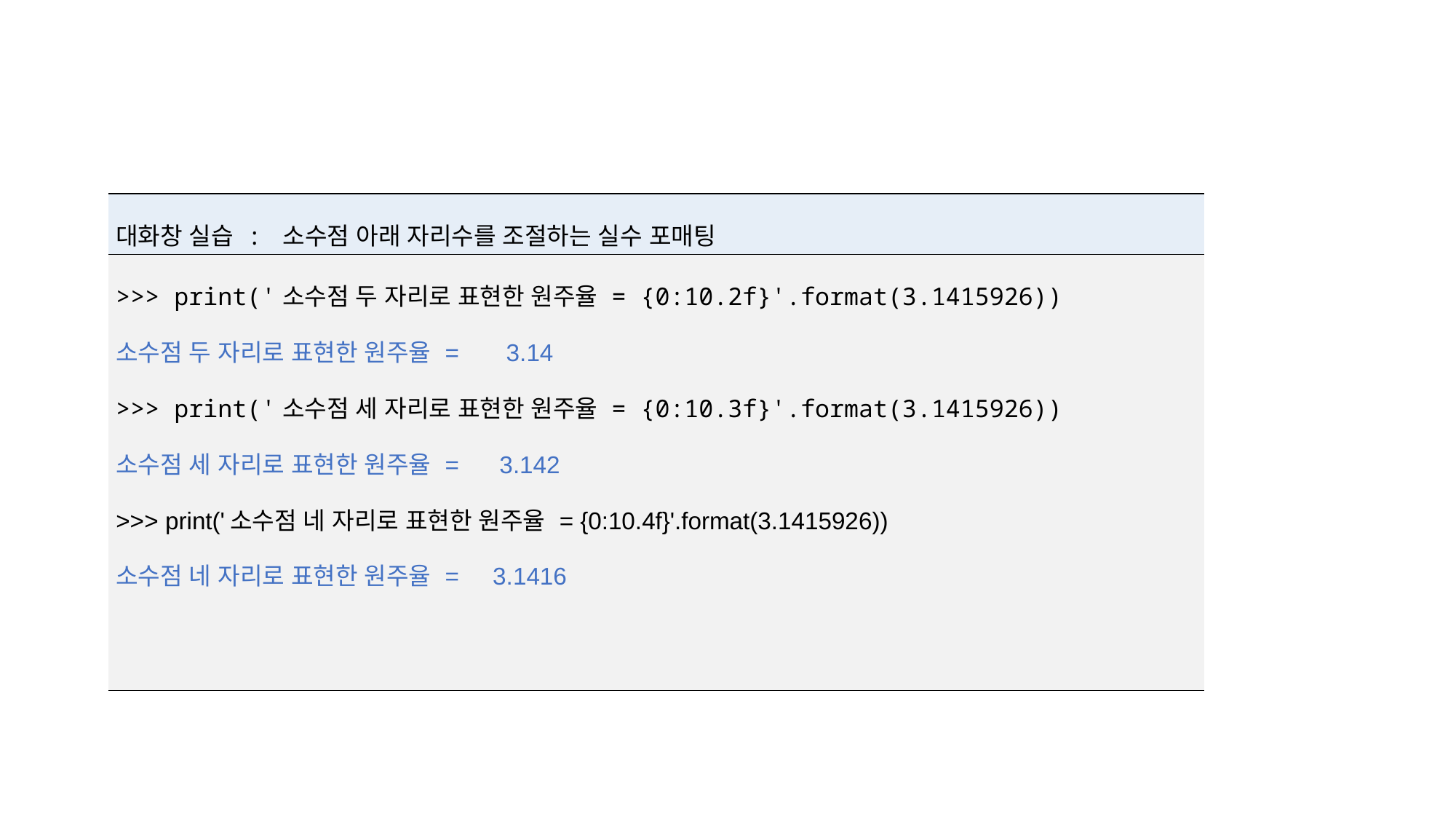

| 대화창 실습 : 소수점 아래 자리수를 조절하는 실수 포매팅 |
| --- |
| >>> print('소수점 두 자리로 표현한 원주율 = {0:10.2f}'.format(3.1415926)) 소수점 두 자리로 표현한 원주율 = 3.14 >>> print('소수점 세 자리로 표현한 원주율 = {0:10.3f}'.format(3.1415926)) 소수점 세 자리로 표현한 원주율 = 3.142 >>> print('소수점 네 자리로 표현한 원주율 = {0:10.4f}'.format(3.1415926)) 소수점 네 자리로 표현한 원주율 = 3.1416 |